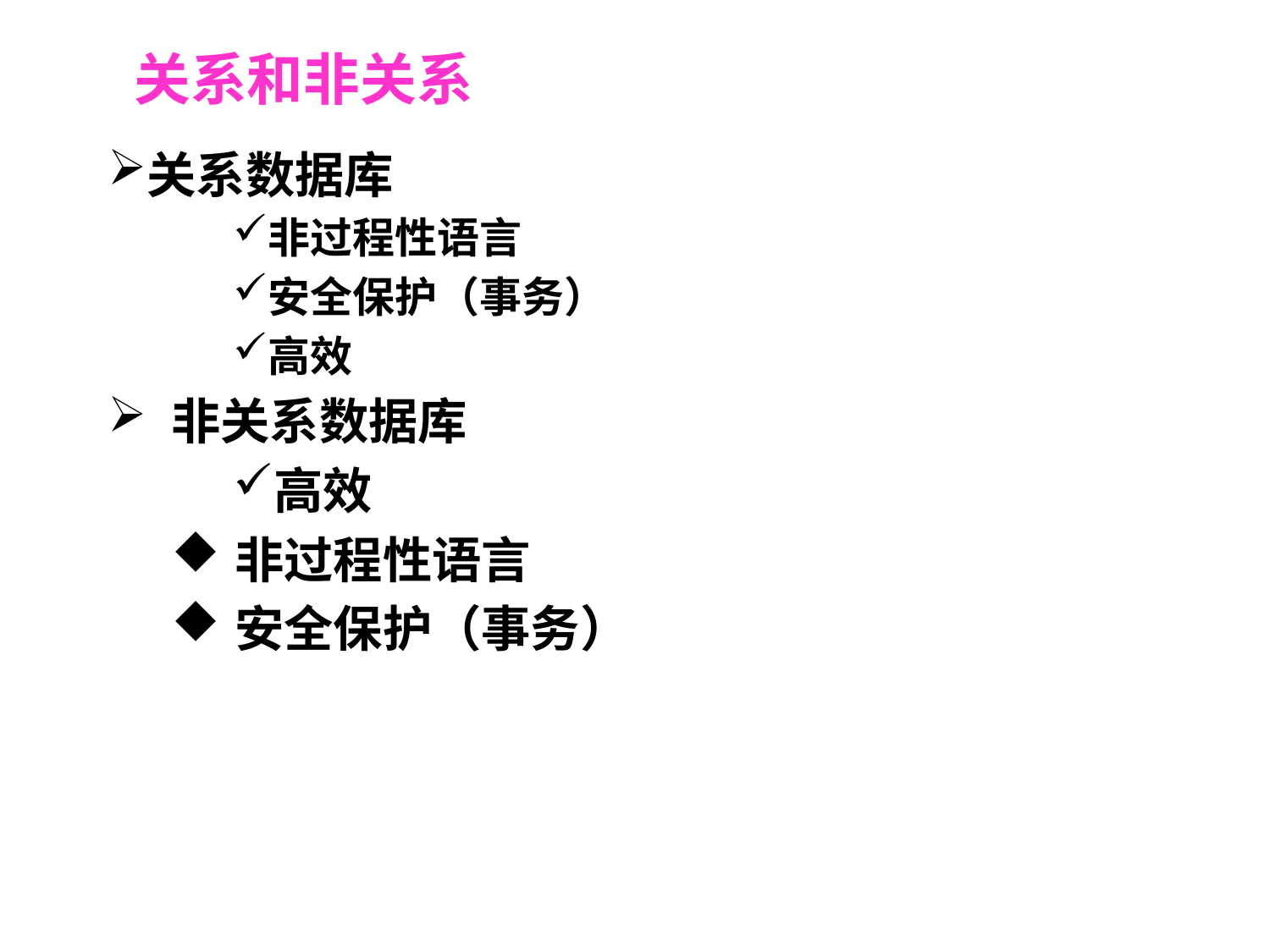

关系和非关系
关系数据库
非过程性语言
安全保护（事务）
高效
非关系数据库
高效
非过程性语言
安全保护（事务）